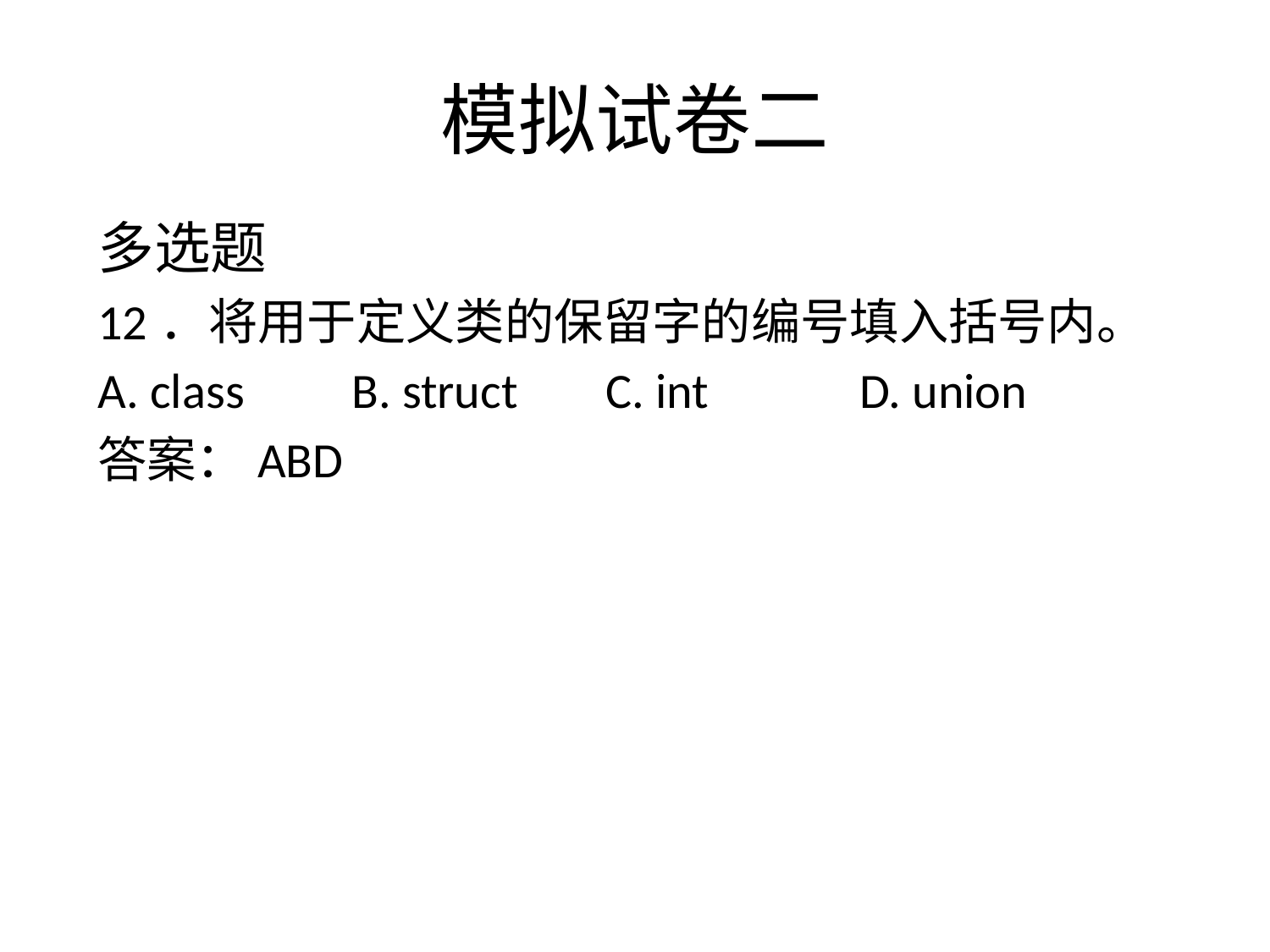

# 模拟试卷二
多选题
12．将用于定义类的保留字的编号填入括号内。
A. class   	B. struct   	C. int   	D. union
答案：ABD